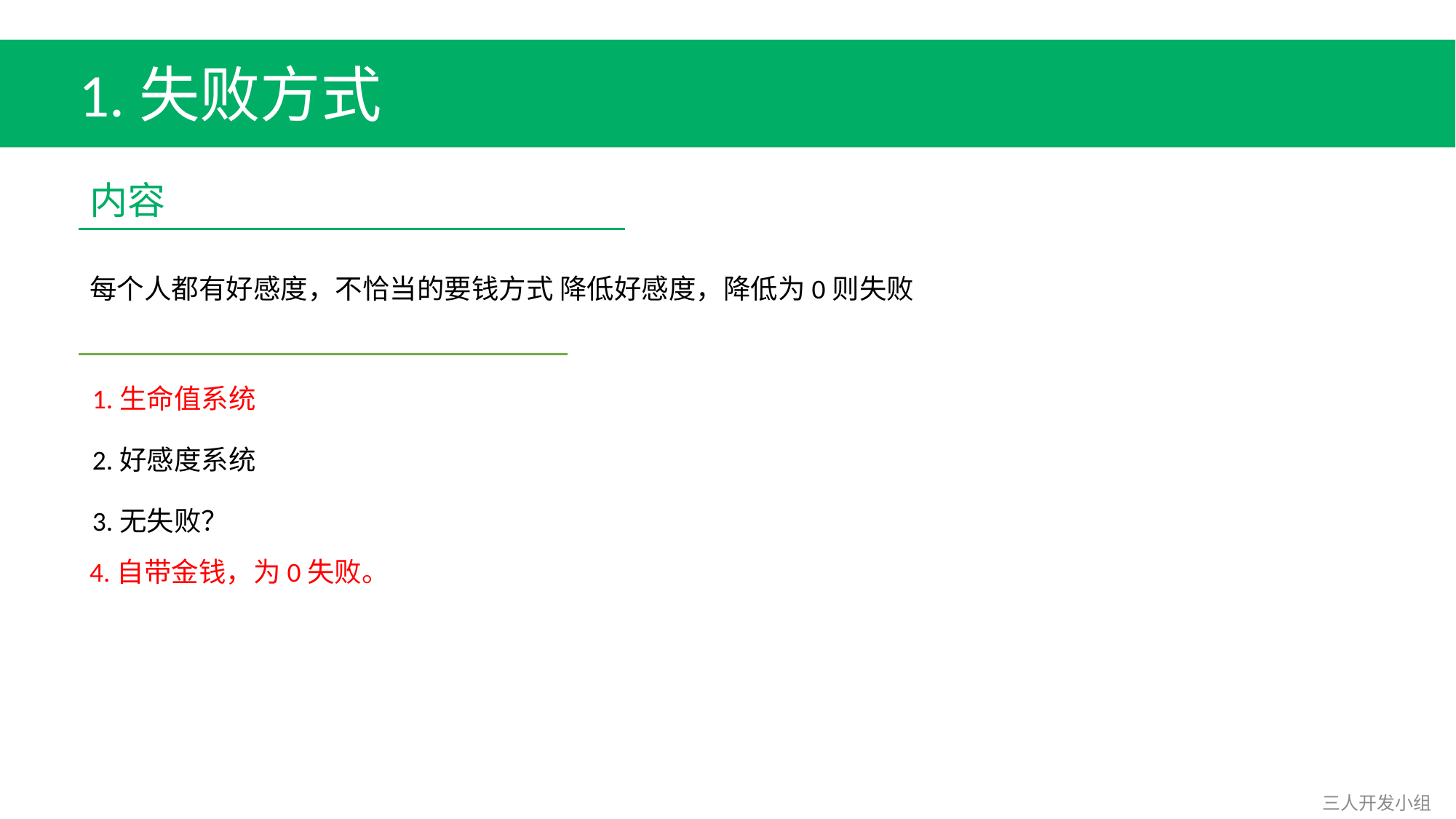

1.失败方式
内容
每个人都有好感度，不恰当的要钱方式 降低好感度，降低为0则失败
 1.生命值系统
 2.好感度系统
 3.无失败？
4.自带金钱，为0失败。
三人开发小组